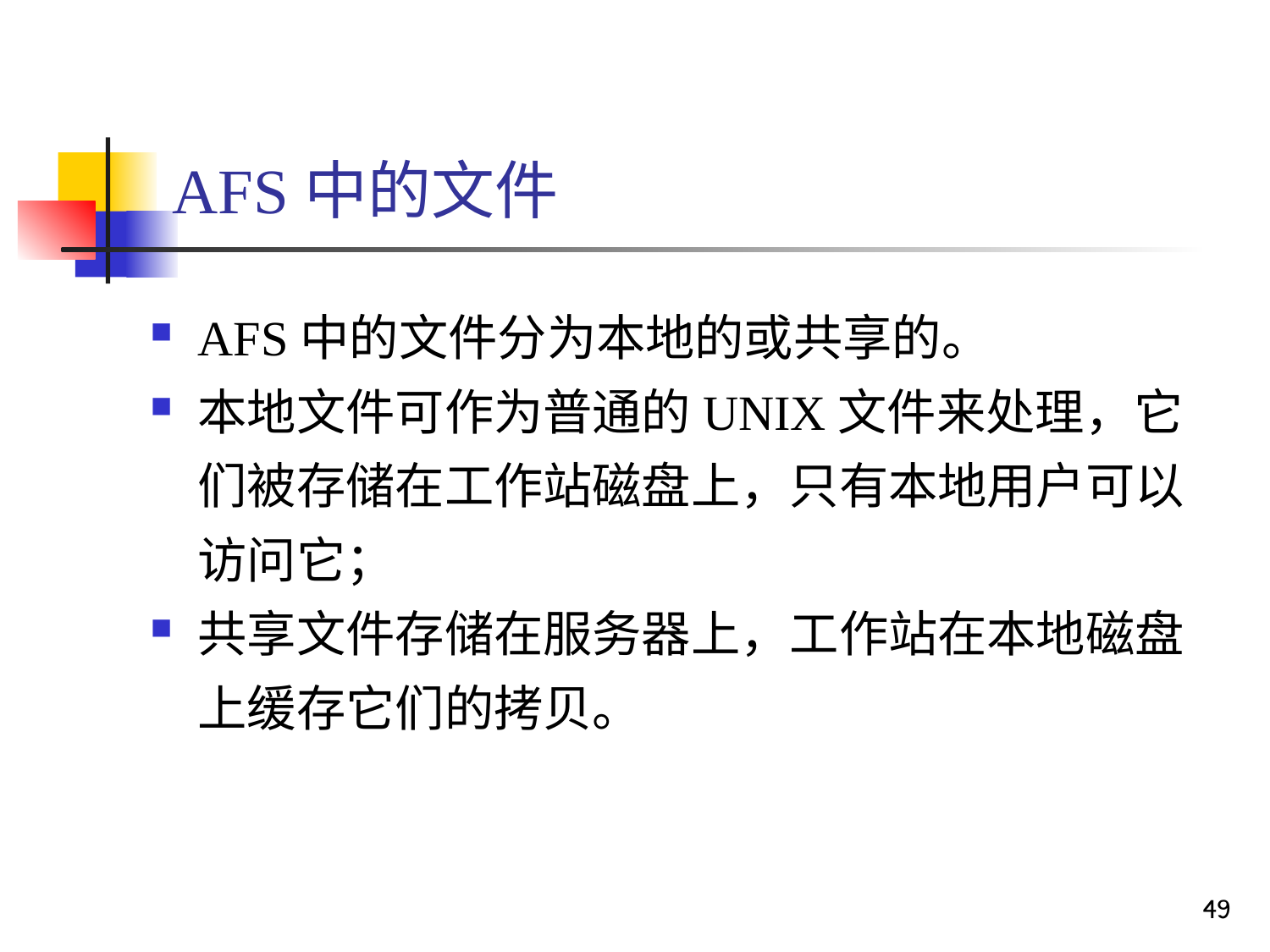

AFS中的文件
AFS中的文件分为本地的或共享的。
本地文件可作为普通的UNIX文件来处理，它们被存储在工作站磁盘上，只有本地用户可以访问它；
共享文件存储在服务器上，工作站在本地磁盘上缓存它们的拷贝。
49